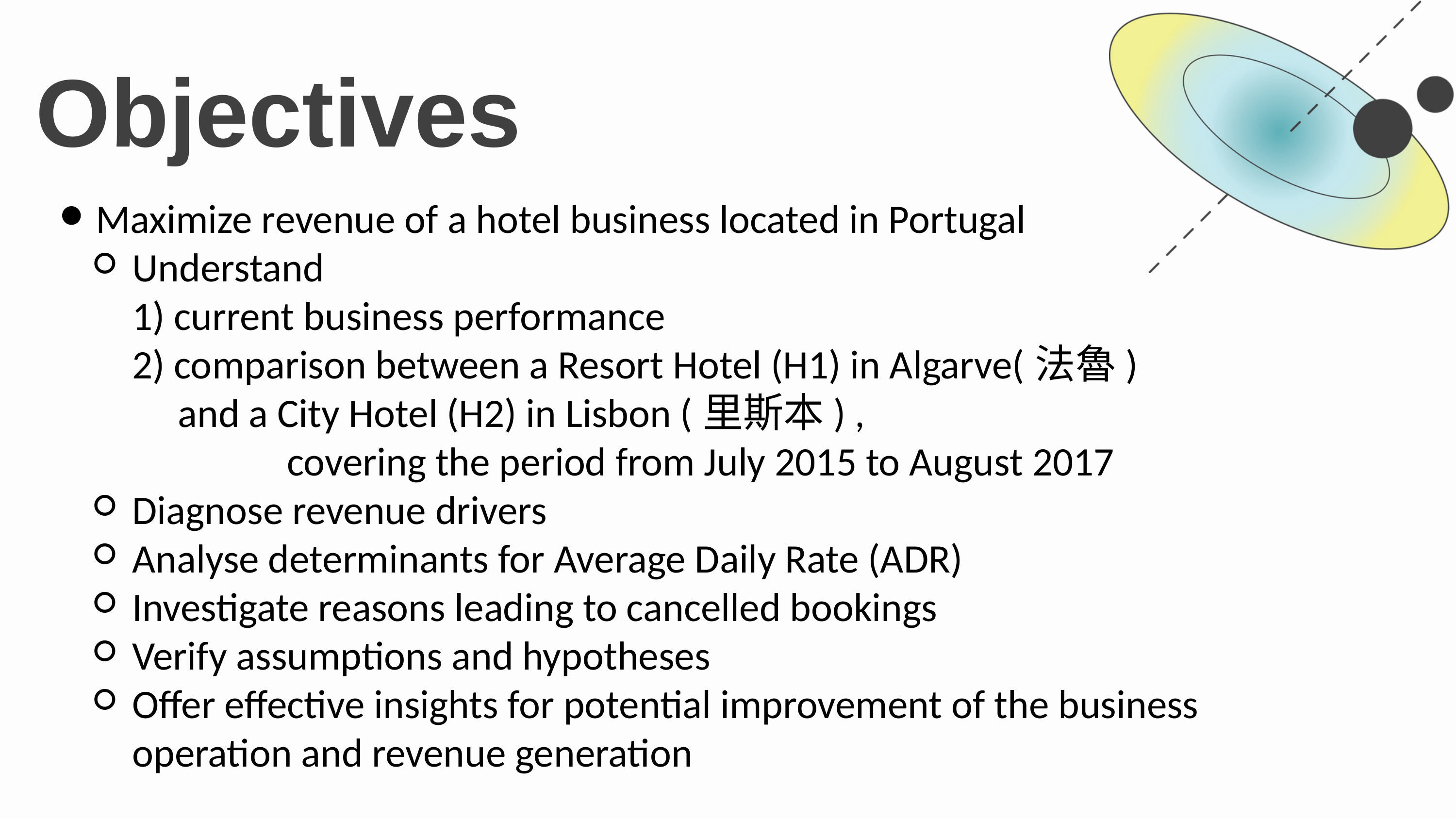

Objectives

Maximize revenue of a hotel business located in Portugal
Understand
1) current business performance
2) comparison between a Resort Hotel (H1) in Algarve(法魯)
 and a City Hotel (H2) in Lisbon (里斯本) ,
  			 covering the period from July 2015 to August 2017
Diagnose revenue drivers
Analyse determinants for Average Daily Rate (ADR)
Investigate reasons leading to cancelled bookings
Verify assumptions and hypotheses
Offer effective insights for potential improvement of the business operation and revenue generation